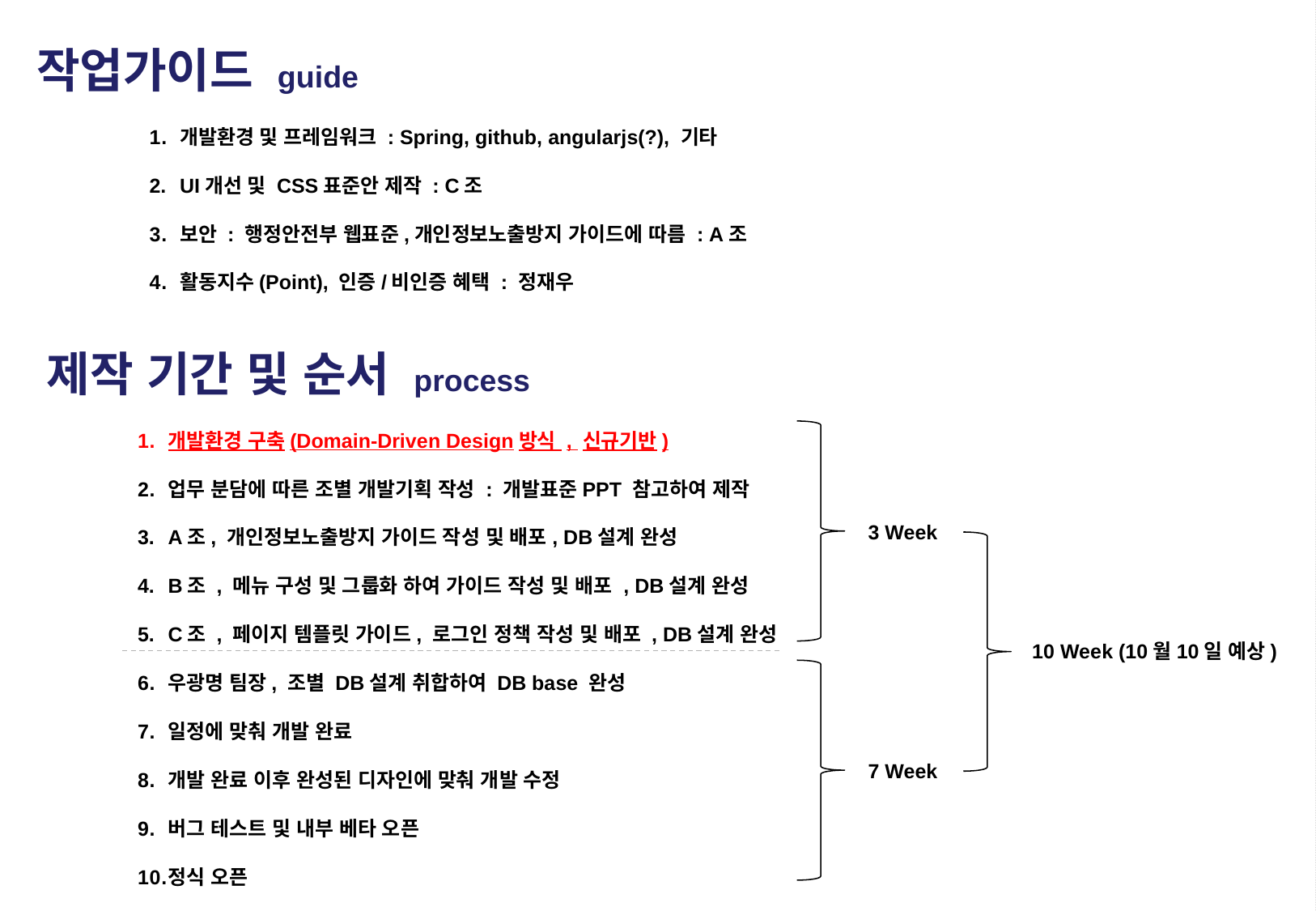

작업가이드 guide
개발환경 및 프레임워크 : Spring, github, angularjs(?), 기타
UI개선 및 CSS표준안 제작 : C조
보안 : 행정안전부 웹표준,개인정보노출방지 가이드에 따름 : A조
활동지수(Point), 인증/비인증 혜택 : 정재우
제작 기간 및 순서 process
개발환경 구축(Domain-Driven Design방식 , 신규기반)
업무 분담에 따른 조별 개발기획 작성 : 개발표준PPT 참고하여 제작
A조, 개인정보노출방지 가이드 작성 및 배포, DB설계 완성
B조 , 메뉴 구성 및 그룹화 하여 가이드 작성 및 배포 , DB설계 완성
C조 , 페이지 템플릿 가이드, 로그인 정책 작성 및 배포 , DB설계 완성
우광명 팀장, 조별 DB설계 취합하여 DB base 완성
일정에 맞춰 개발 완료
개발 완료 이후 완성된 디자인에 맞춰 개발 수정
버그 테스트 및 내부 베타 오픈
정식 오픈

3 Week

10 Week (10월10일 예상)

7 Week